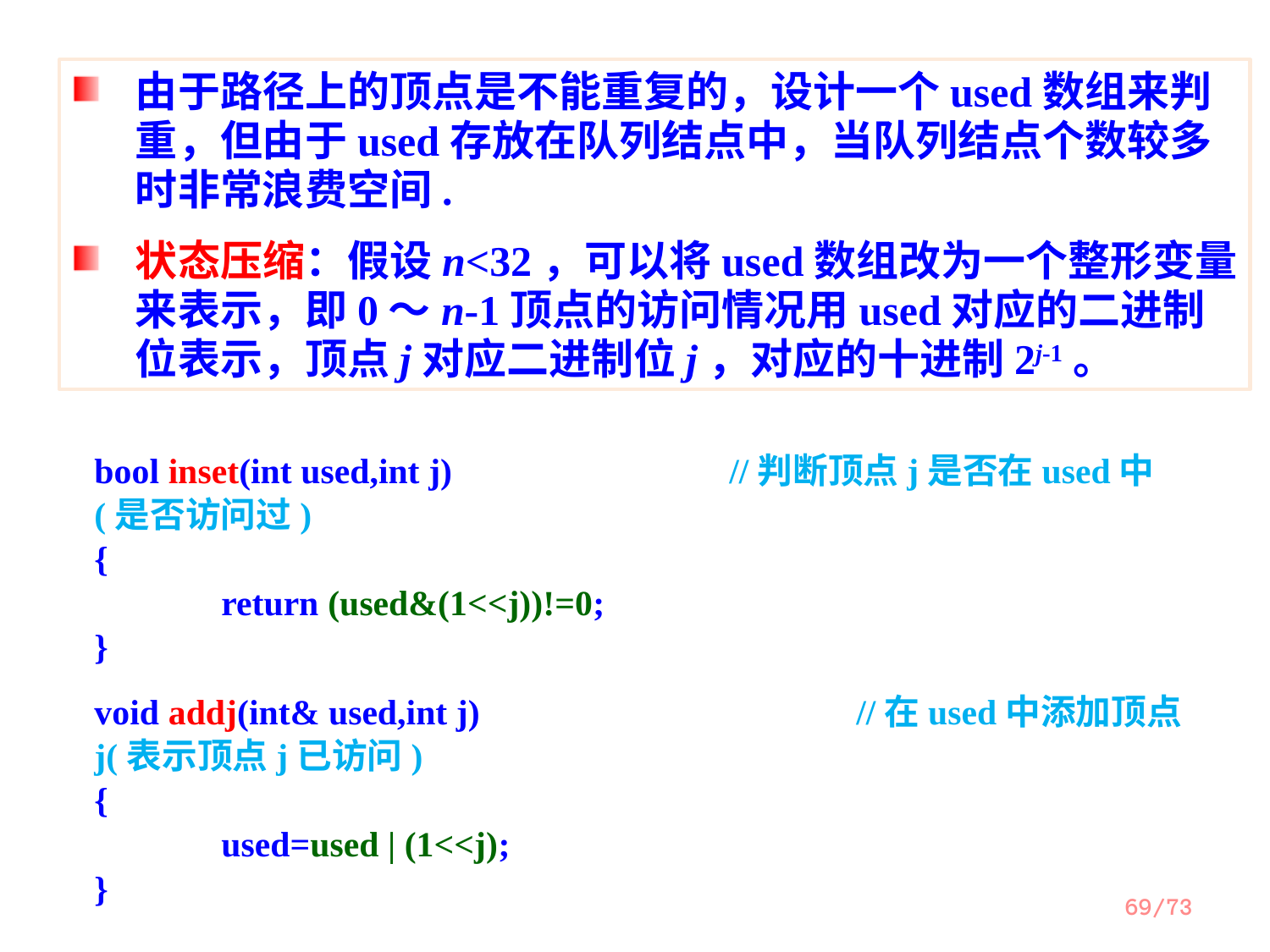

由于路径上的顶点是不能重复的，设计一个used数组来判重，但由于used存放在队列结点中，当队列结点个数较多时非常浪费空间.
状态压缩：假设n<32，可以将used数组改为一个整形变量来表示，即0～n-1顶点的访问情况用used对应的二进制位表示，顶点j对应二进制位j，对应的十进制2j-1。
bool inset(int used,int j)			//判断顶点j是否在used中(是否访问过)
{
	return (used&(1<<j))!=0;
}
void addj(int& used,int j)			//在used中添加顶点j(表示顶点j已访问)
{
	used=used | (1<<j);
}
69/73